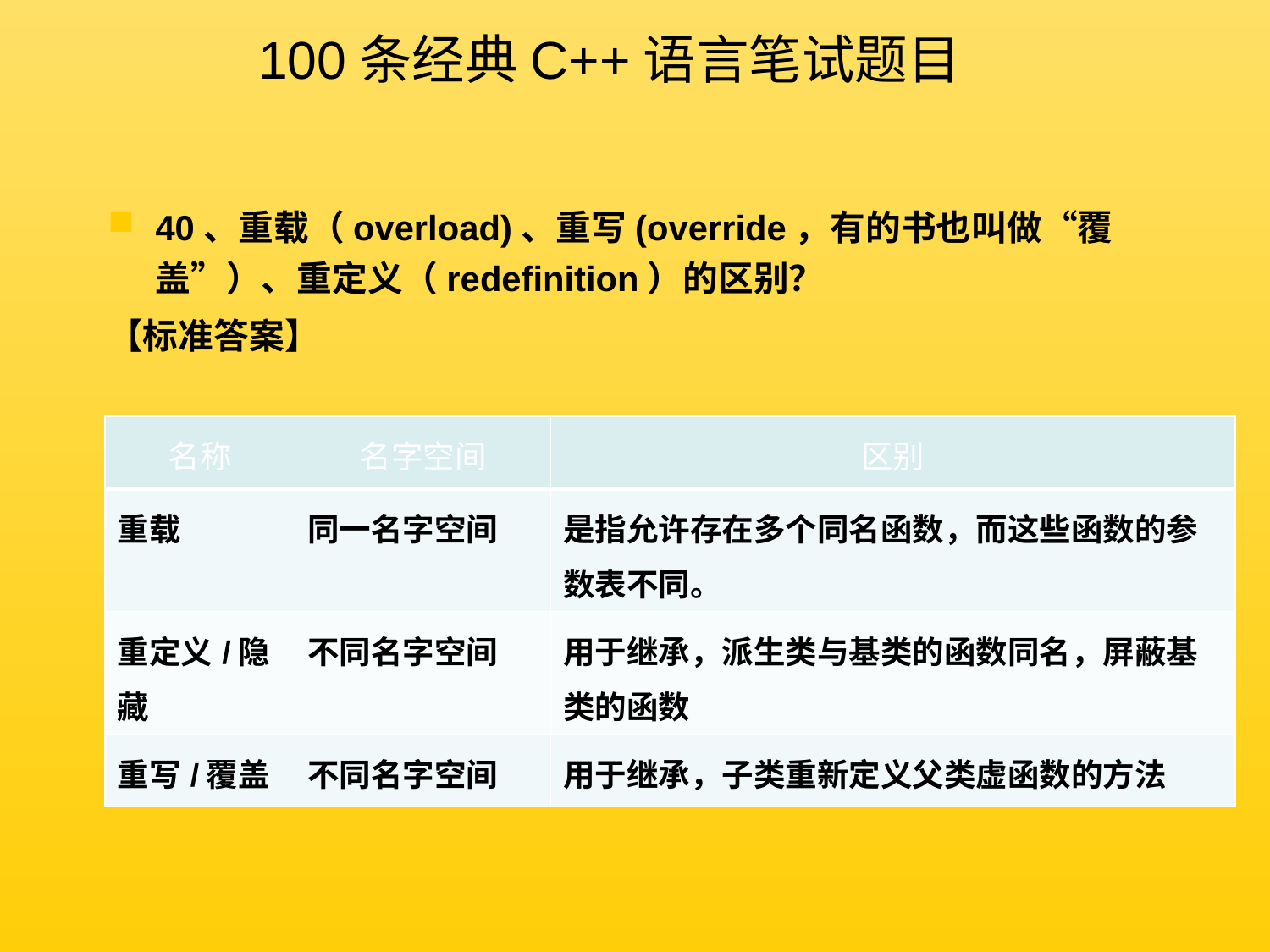

100条经典C++语言笔试题目
40、重载（overload)、重写(override，有的书也叫做“覆盖”）、重定义（redefinition）的区别？
【标准答案】
| 名称 | 名字空间 | 区别 |
| --- | --- | --- |
| 重载 | 同一名字空间 | 是指允许存在多个同名函数，而这些函数的参数表不同。 |
| 重定义/隐藏 | 不同名字空间 | 用于继承，派生类与基类的函数同名，屏蔽基类的函数 |
| 重写/覆盖 | 不同名字空间 | 用于继承，子类重新定义父类虚函数的方法 |